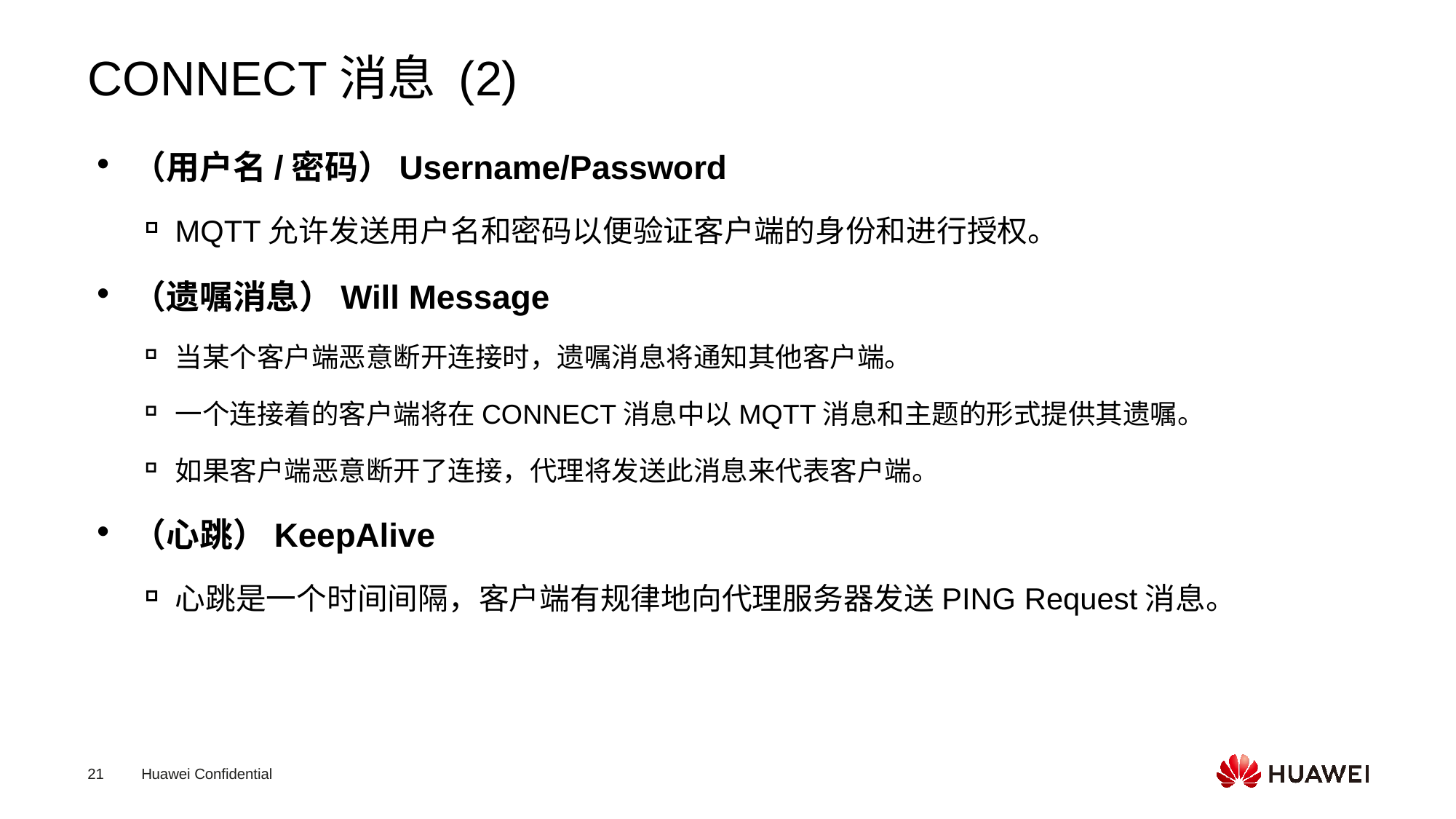

# CONNECT消息 (2)
（用户名/密码）Username/Password
MQTT允许发送用户名和密码以便验证客户端的身份和进行授权。
（遗嘱消息）Will Message
当某个客户端恶意断开连接时，遗嘱消息将通知其他客户端。
一个连接着的客户端将在CONNECT消息中以MQTT消息和主题的形式提供其遗嘱。
如果客户端恶意断开了连接，代理将发送此消息来代表客户端。
（心跳）KeepAlive
心跳是一个时间间隔，客户端有规律地向代理服务器发送PING Request消息。